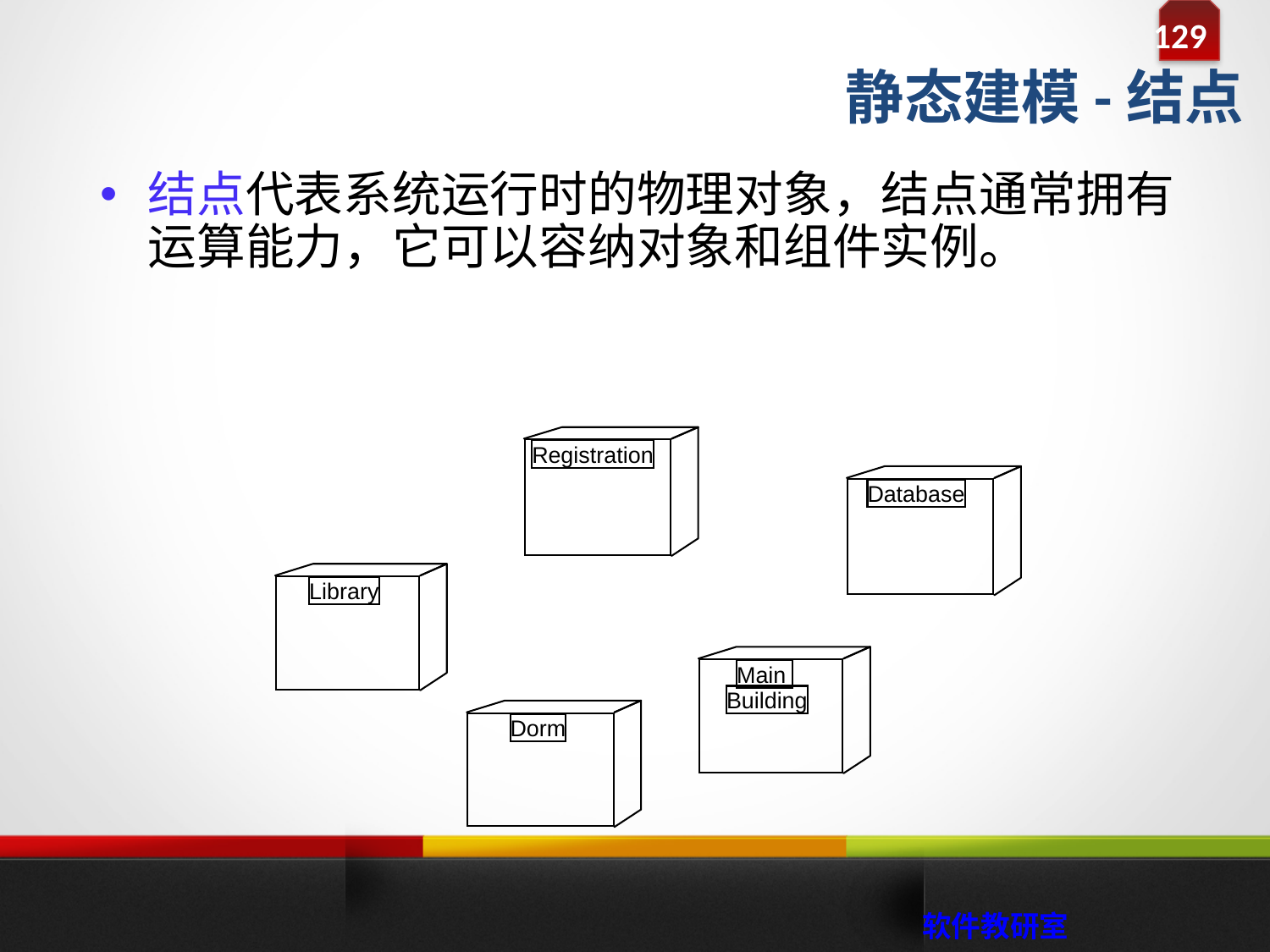

静态建模-结点
结点代表系统运行时的物理对象，结点通常拥有运算能力，它可以容纳对象和组件实例。

Registration

Database

Library

Main
Building

Dorm
                                     软件教研室